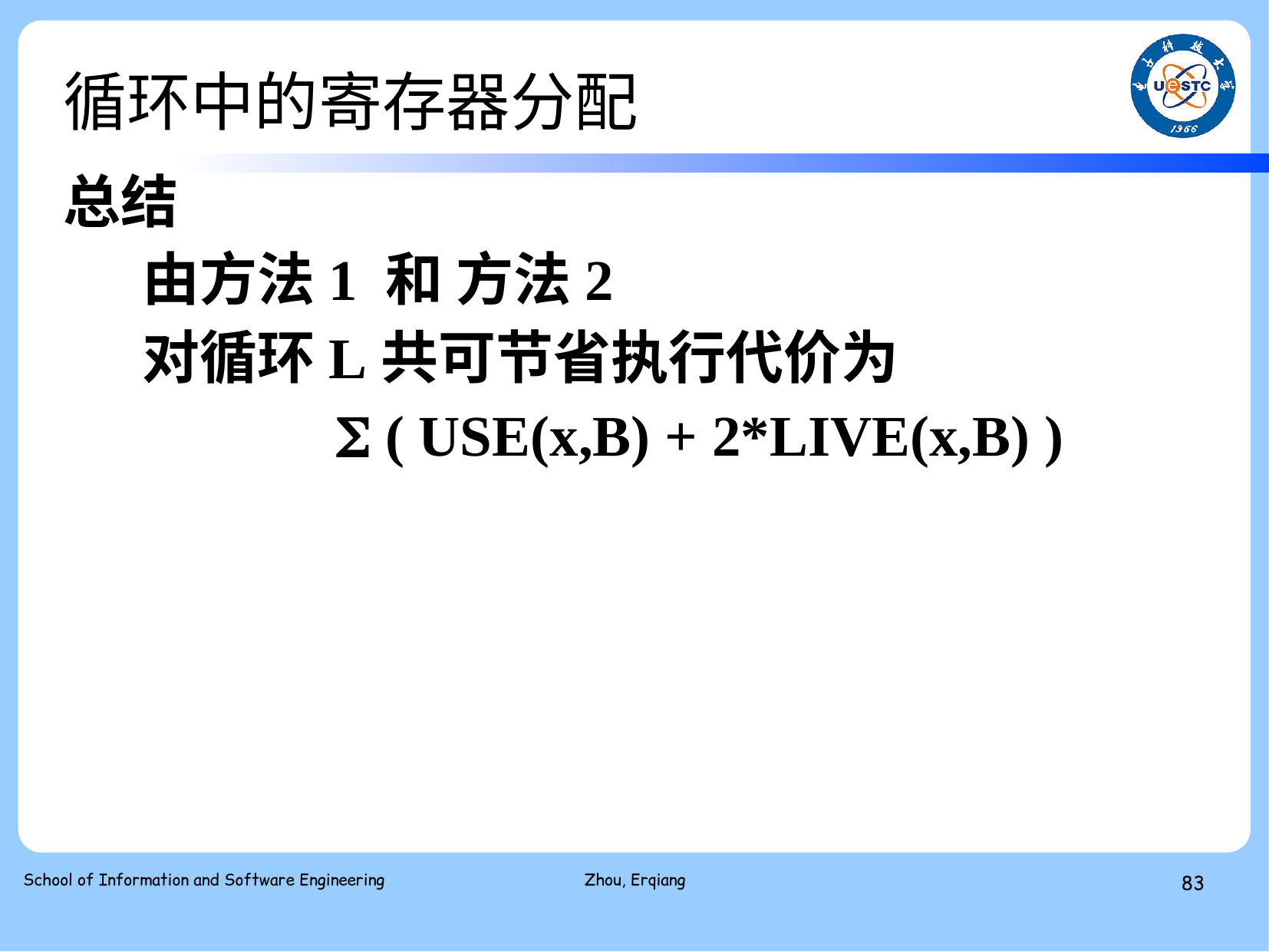

# 循环中的寄存器分配
总结
     由方法1 和 方法2
     对循环L共可节省执行代价为
		   Σ ( USE(x,B) + 2*LIVE(x,B) )
 School of Information and Software Engineering
Zhou, Erqiang
83